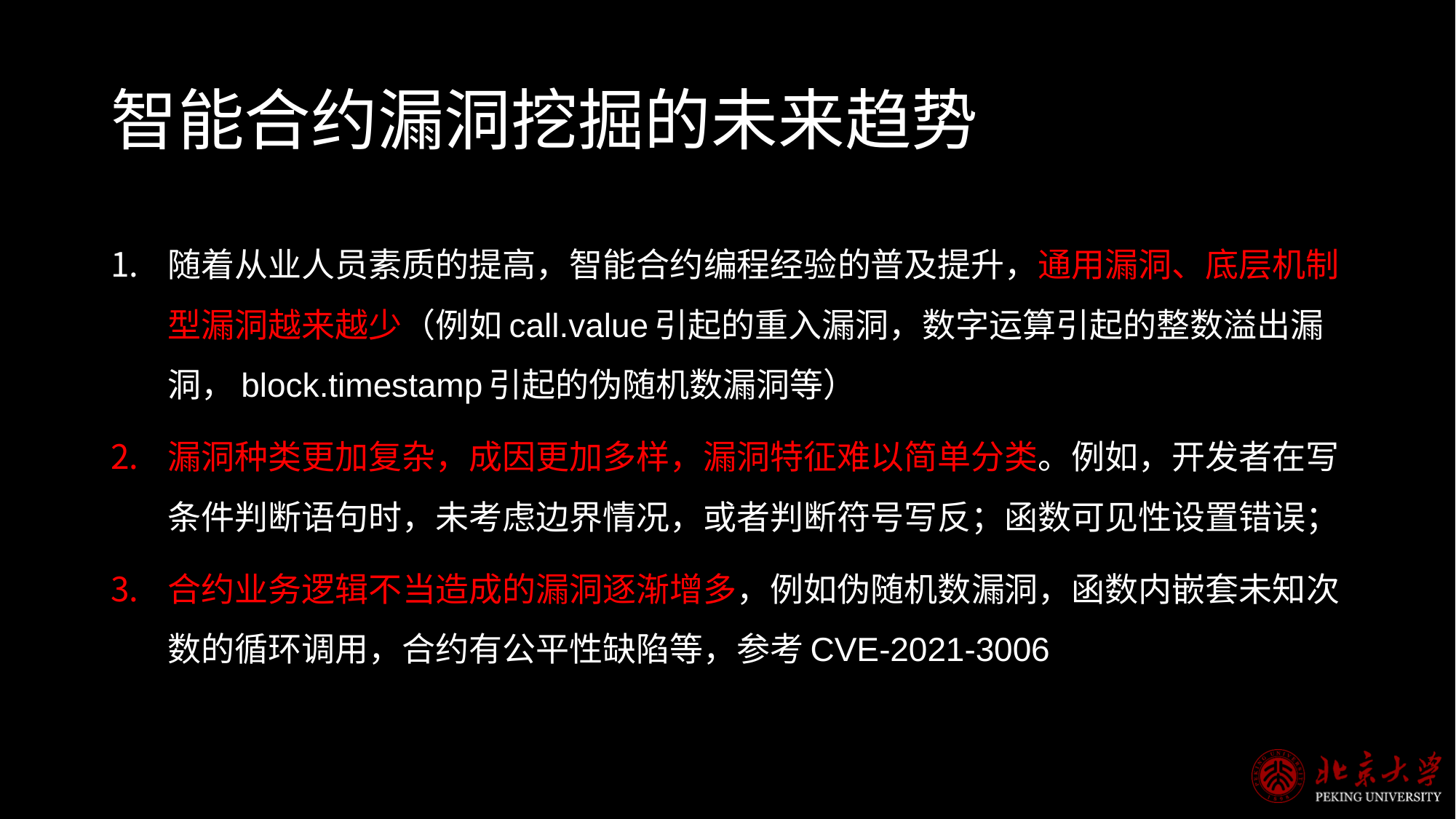

# 智能合约漏洞挖掘的未来趋势
随着从业人员素质的提高，智能合约编程经验的普及提升，通用漏洞、底层机制型漏洞越来越少（例如call.value引起的重入漏洞，数字运算引起的整数溢出漏洞，block.timestamp引起的伪随机数漏洞等）
漏洞种类更加复杂，成因更加多样，漏洞特征难以简单分类。例如，开发者在写条件判断语句时，未考虑边界情况，或者判断符号写反；函数可见性设置错误；
合约业务逻辑不当造成的漏洞逐渐增多，例如伪随机数漏洞，函数内嵌套未知次数的循环调用，合约有公平性缺陷等，参考CVE-2021-3006